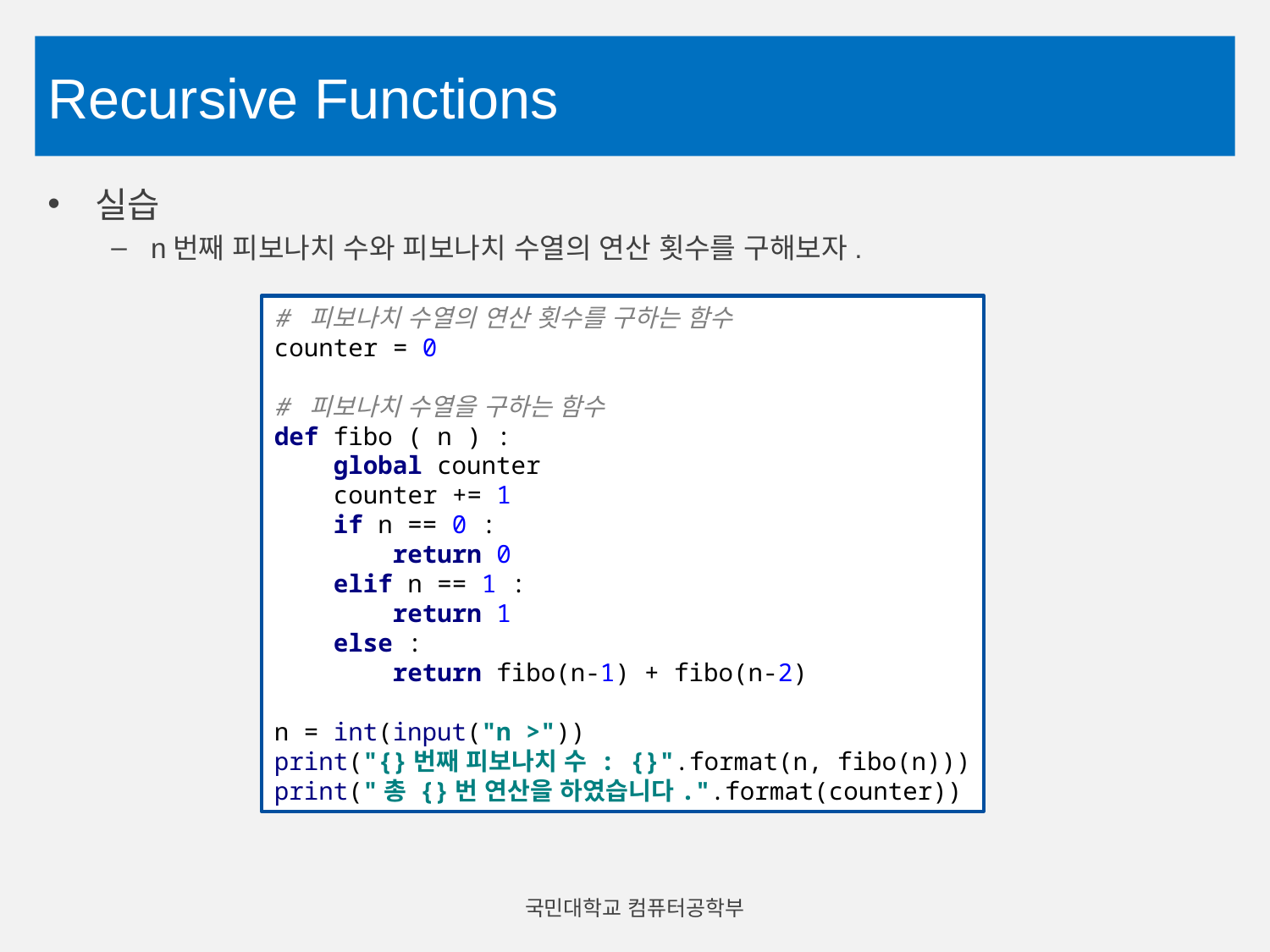

# Recursive Functions
실습
n번째 피보나치 수와 피보나치 수열의 연산 횟수를 구해보자.
# 피보나치 수열의 연산 횟수를 구하는 함수 counter = 0 # 피보나치 수열을 구하는 함수 def fibo ( n ) : global counter counter += 1 if n == 0 : return 0 elif n == 1 : return 1 else : return fibo(n-1) + fibo(n-2) n = int(input("n >")) print("{}번째 피보나치 수 : {}".format(n, fibo(n))) print("총 {}번 연산을 하였습니다.".format(counter))
국민대학교 컴퓨터공학부